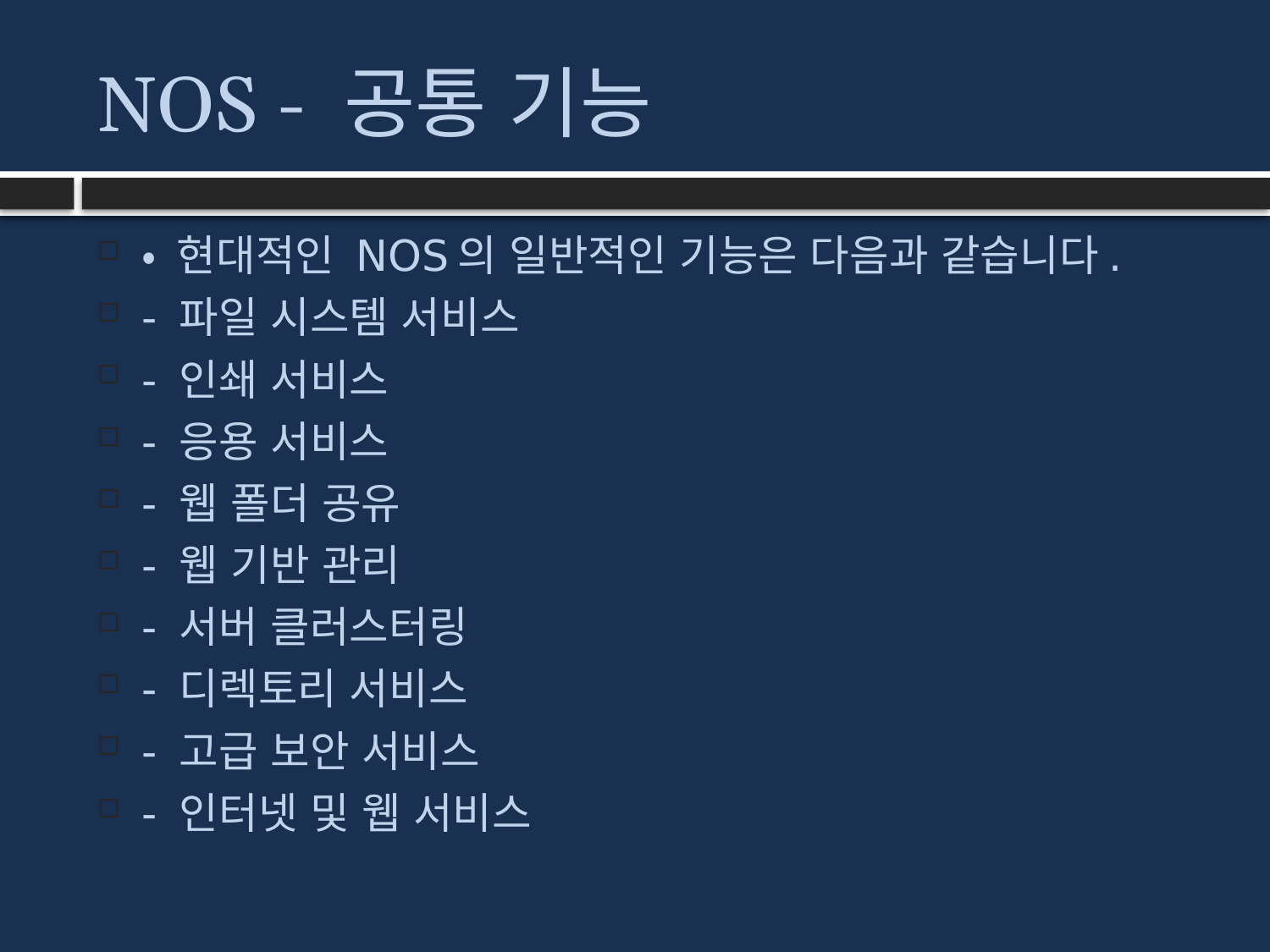

# NOS - 공통 기능
• 현대적인 NOS의 일반적인 기능은 다음과 같습니다.
- 파일 시스템 서비스
- 인쇄 서비스
- 응용 서비스
- 웹 폴더 공유
- 웹 기반 관리
- 서버 클러스터링
- 디렉토리 서비스
- 고급 보안 서비스
- 인터넷 및 웹 서비스